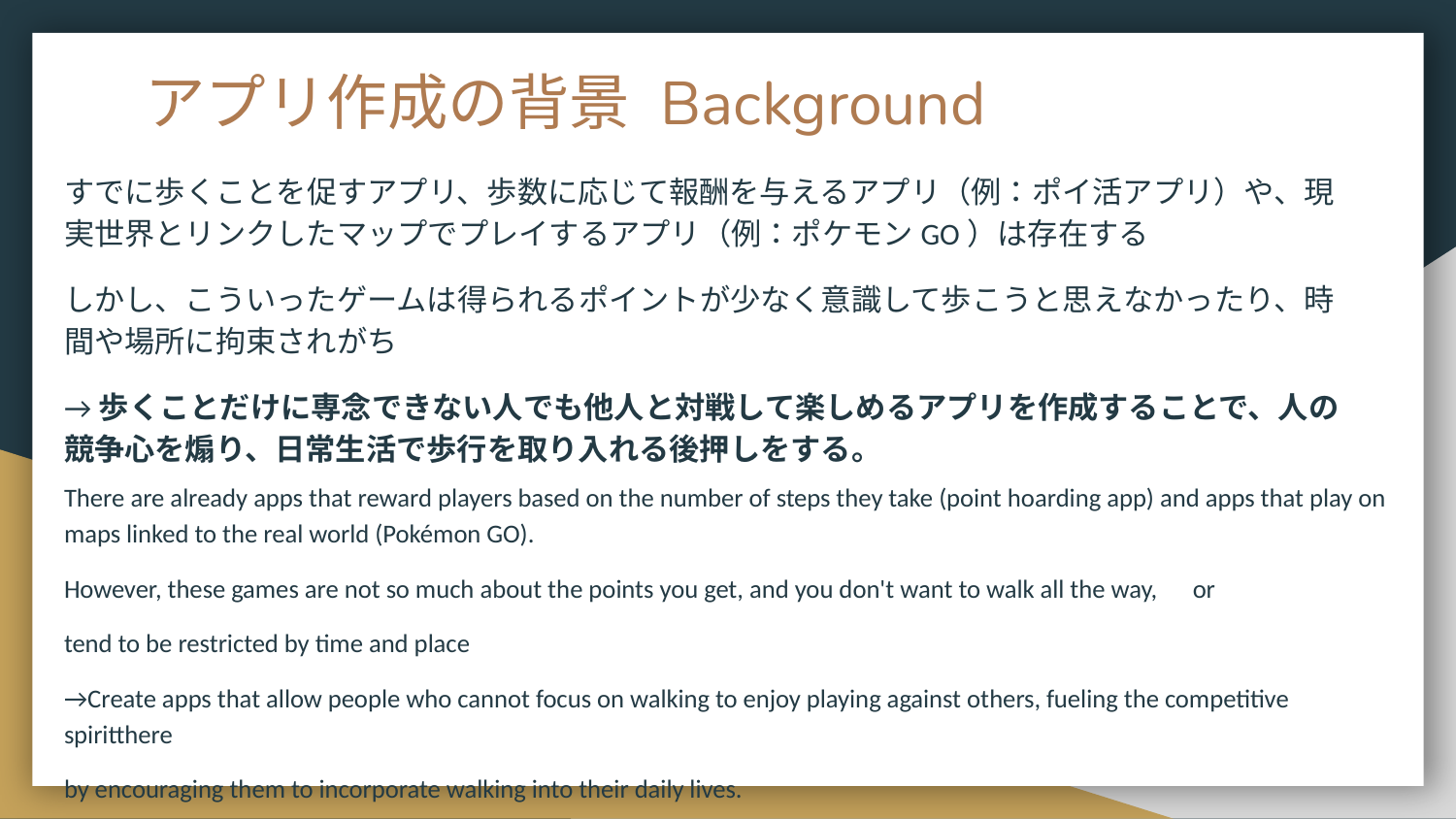

# アプリ作成の背景 Background
すでに歩くことを促すアプリ、歩数に応じて報酬を与えるアプリ（例：ポイ活アプリ）や、現実世界とリンクしたマップでプレイするアプリ（例：ポケモンGO）は存在する
しかし、こういったゲームは得られるポイントが少なく意識して歩こうと思えなかったり、時間や場所に拘束されがち
→歩くことだけに専念できない人でも他人と対戦して楽しめるアプリを作成することで、人の競争心を煽り、日常生活で歩行を取り入れる後押しをする。
There are already apps that reward players based on the number of steps they take (point hoarding app) and apps that play on maps linked to the real world (Pokémon GO).
However, these games are not so much about the points you get, and you don't want to walk all the way,　or
tend to be restricted by time and place
→Create apps that allow people who cannot focus on walking to enjoy playing against others, fueling the competitive spiritthere
by encouraging them to incorporate walking into their daily lives.